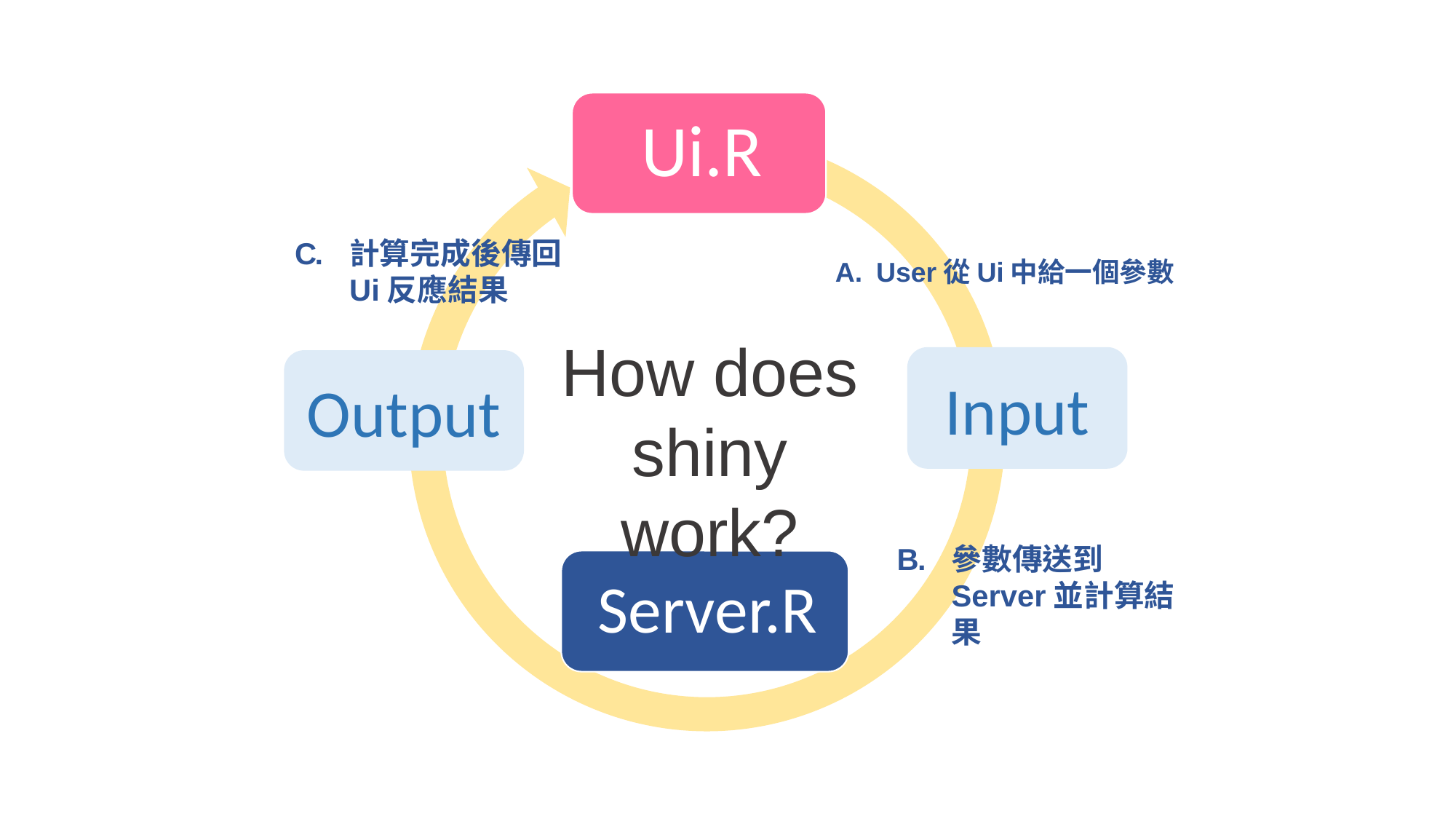

Ui.R
Server.R
Input
Output
計算完成後傳回Ui反應結果
User從Ui中給一個參數
How does shiny work?
參數傳送到Server並計算結果